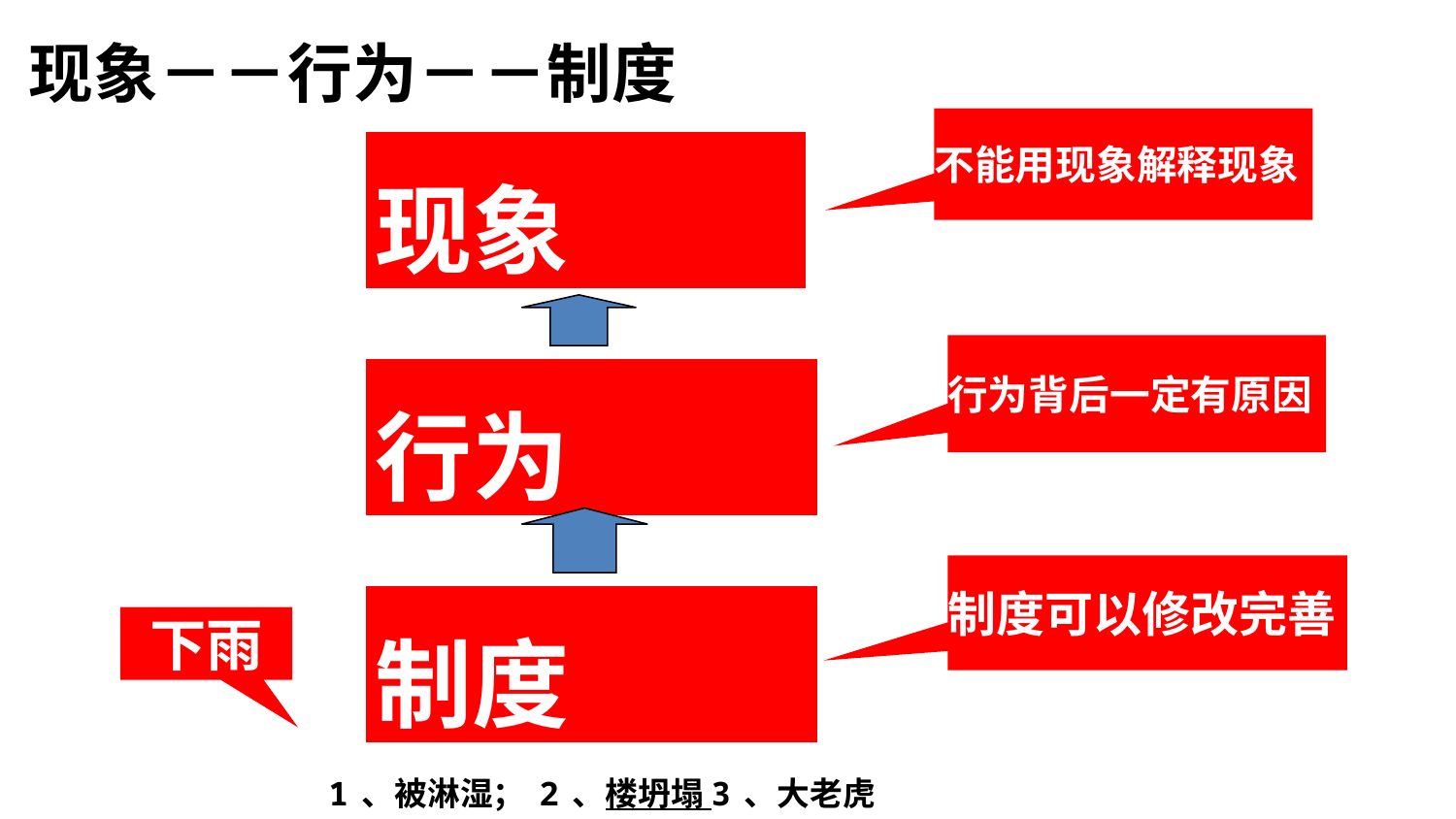

现象－－行为－－制度
不能用现象解释现象
现象

行为背后一定有原因
行为

制度可以修改完善
制度
下雨
1、被淋湿；2、楼坍塌 3、大老虎